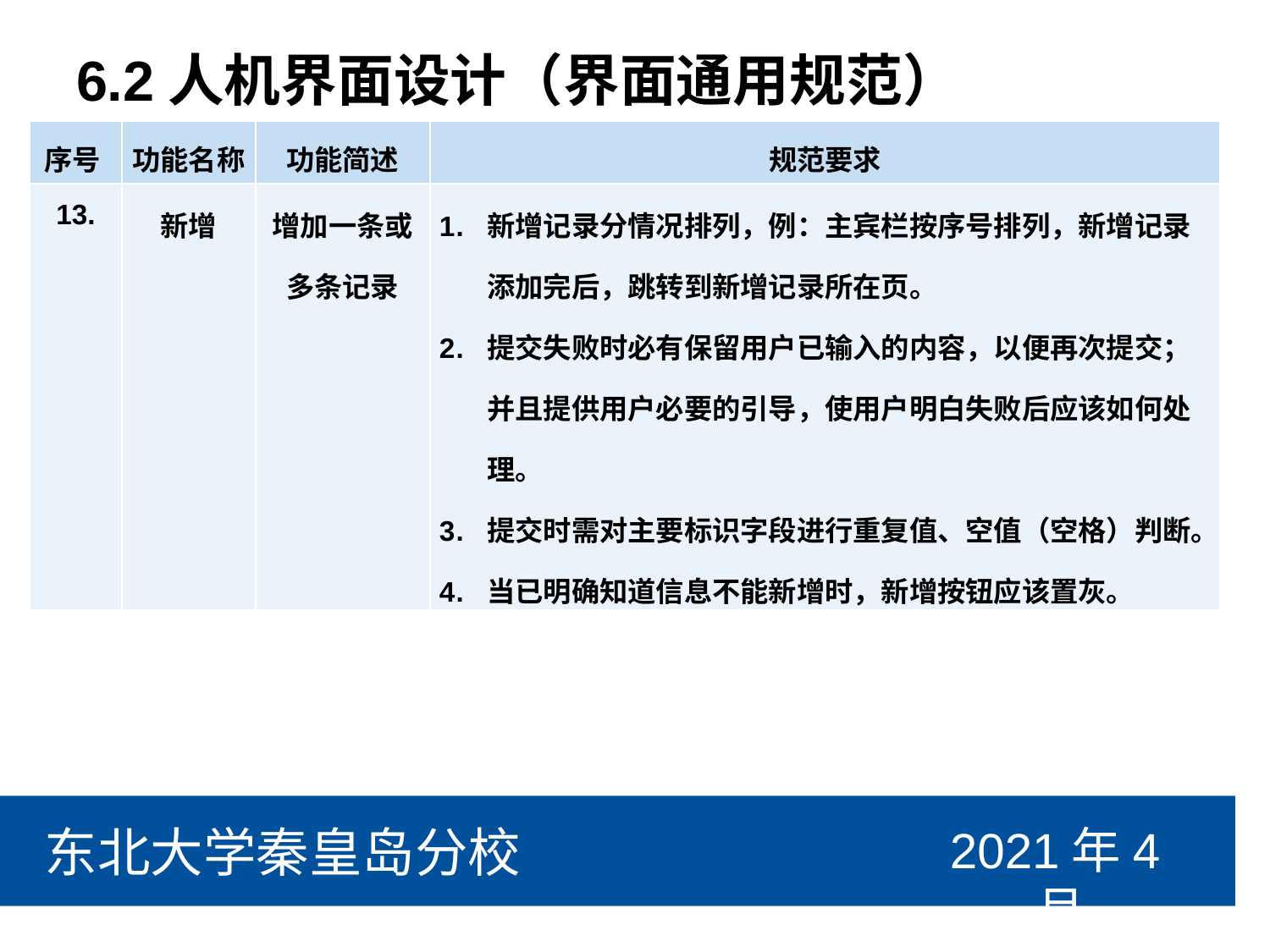

# 6.2人机界面设计（界面通用规范）
| 序号 | 功能名称 | 功能简述 | 规范要求 |
| --- | --- | --- | --- |
| 13. | 新增 | 增加一条或多条记录 | 新增记录分情况排列，例：主宾栏按序号排列，新增记录添加完后，跳转到新增记录所在页。 提交失败时必有保留用户已输入的内容，以便再次提交；并且提供用户必要的引导，使用户明白失败后应该如何处理。 提交时需对主要标识字段进行重复值、空值（空格）判断。 当已明确知道信息不能新增时，新增按钮应该置灰。 |